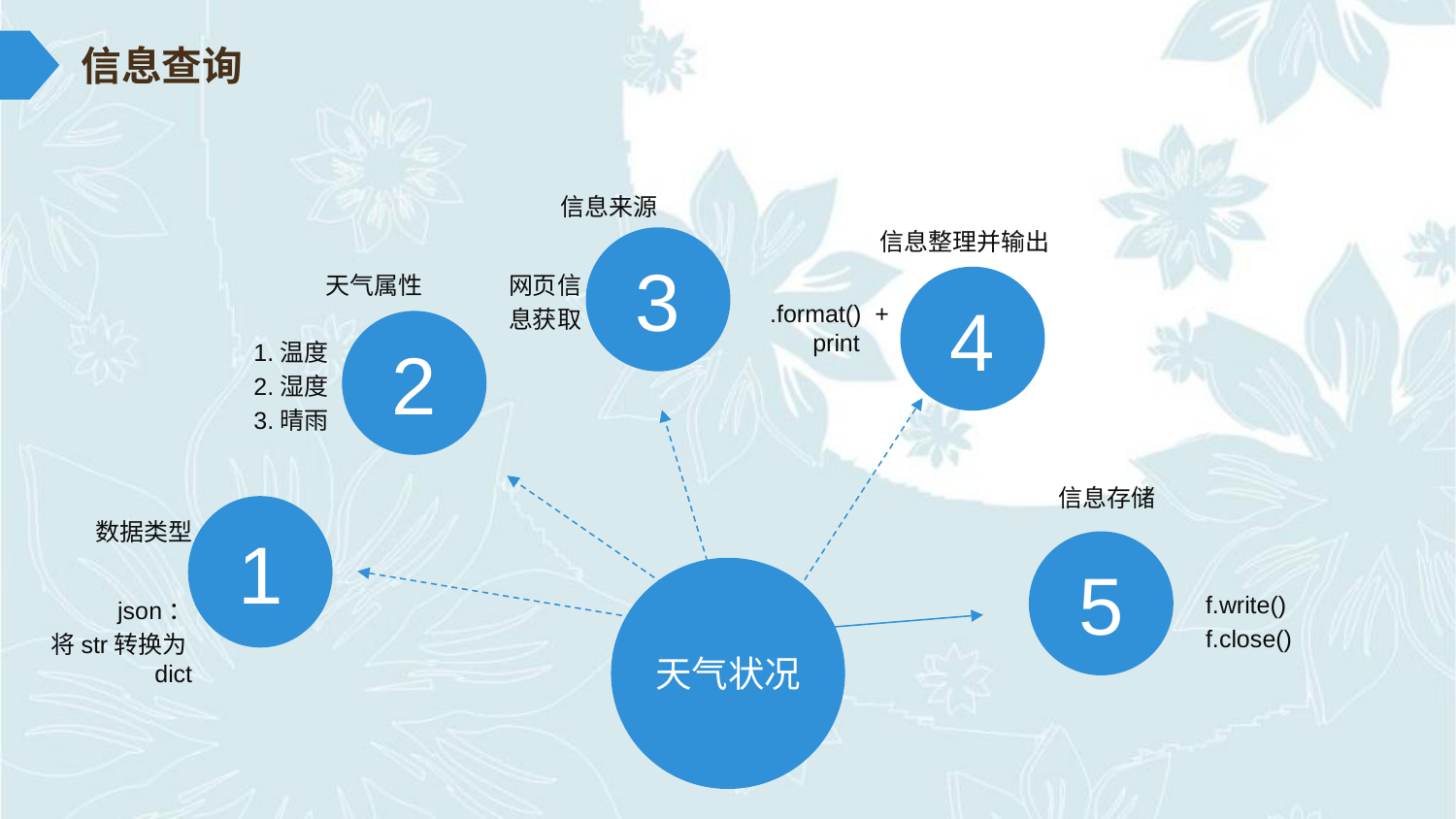

信息查询
信息来源
网页信
息获取
3
信息整理并输出
.format()  +   print
4
天气属性
1.温度
2.湿度
3.晴雨
2

信息存储
f.write()
f.close()
5

1
数据类型
json：
将str转换为dict
天气状况